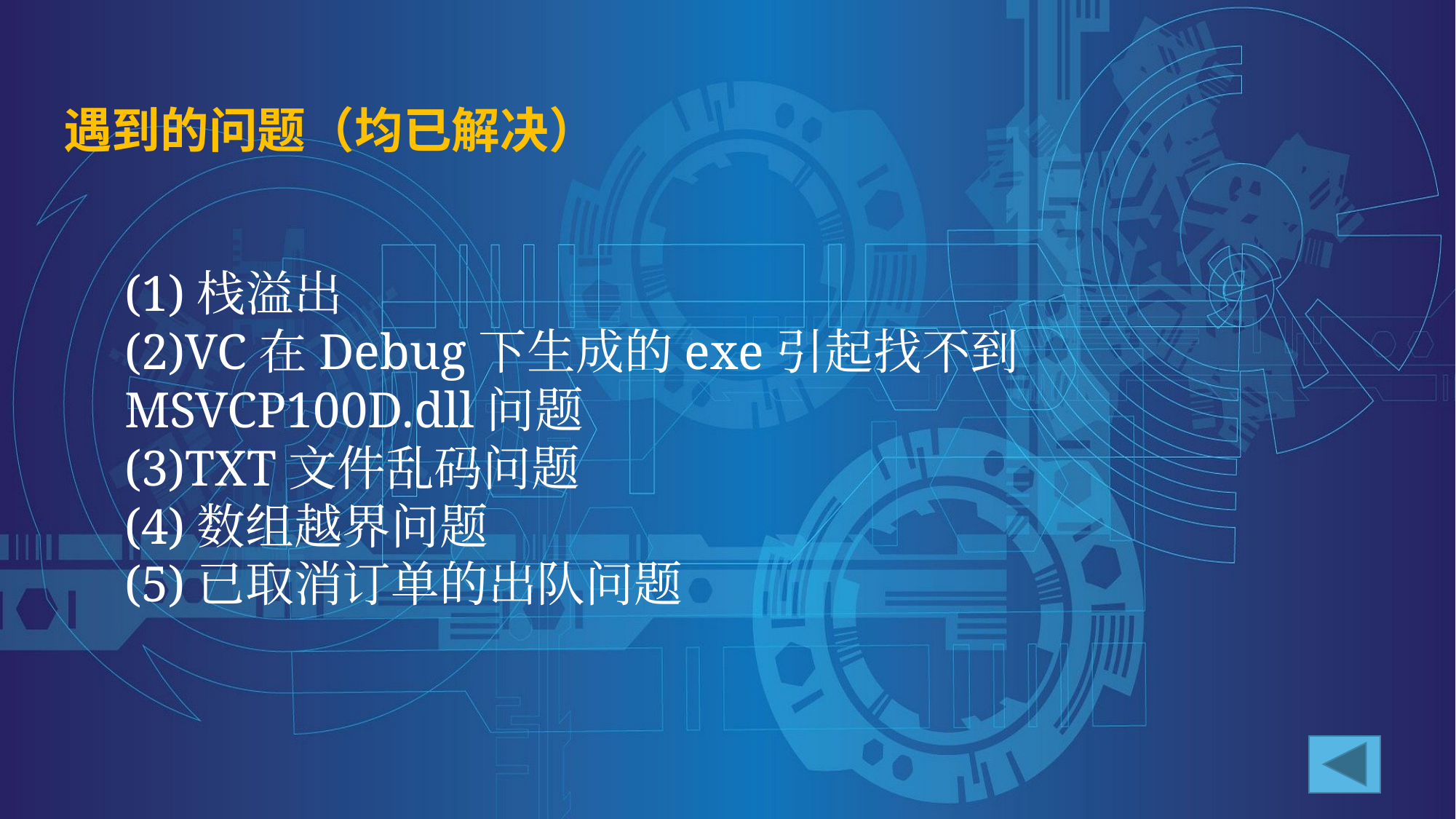

遇到的问题（均已解决）
(1)栈溢出
(2)VC在Debug下生成的exe引起找不到MSVCP100D.dll问题
(3)TXT文件乱码问题
(4)数组越界问题
(5)已取消订单的出队问题